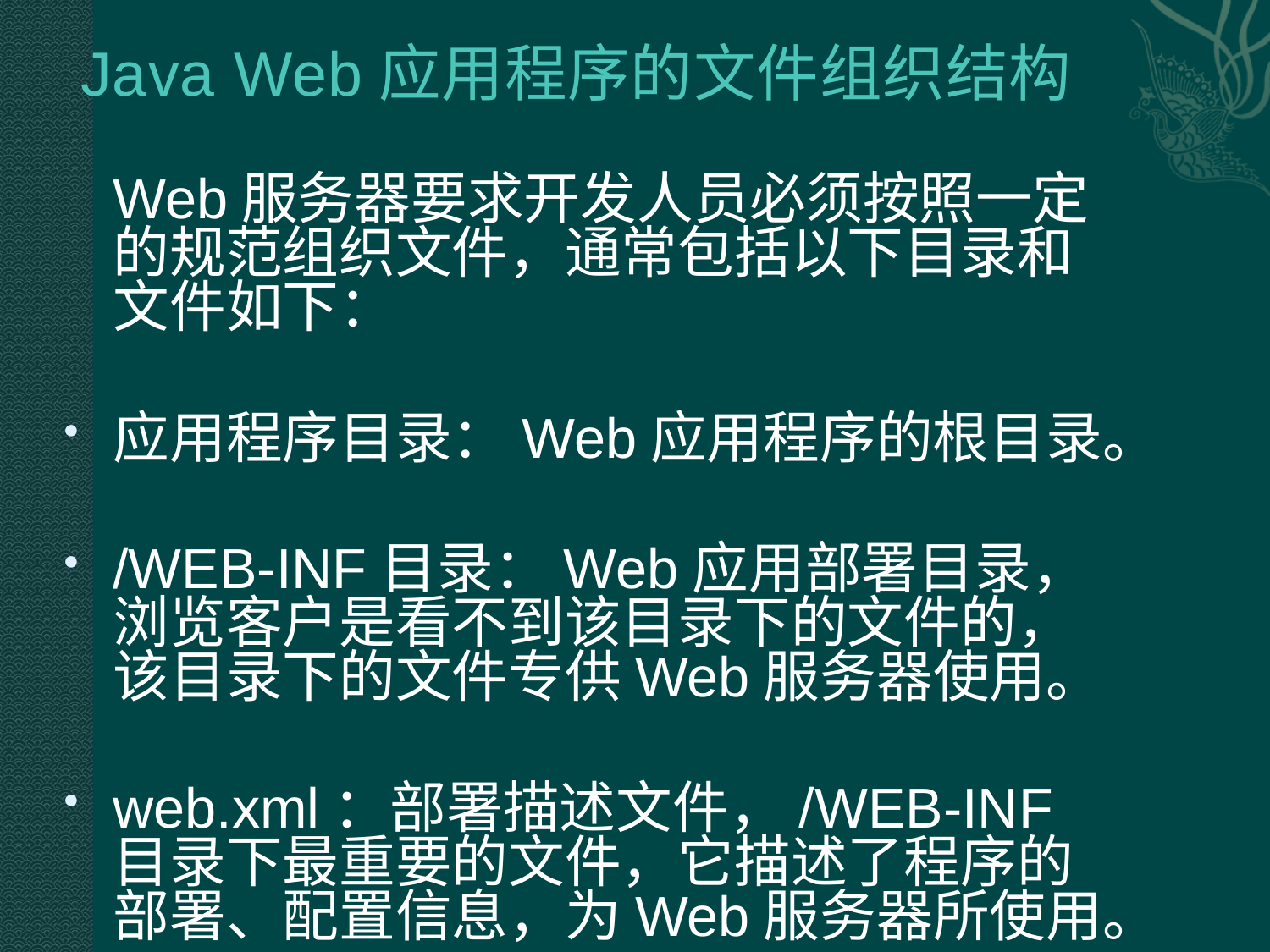

# Java Web应用程序的文件组织结构
	Web服务器要求开发人员必须按照一定的规范组织文件，通常包括以下目录和文件如下：

应用程序目录：Web应用程序的根目录。

/WEB-INF目录：Web应用部署目录，浏览客户是看不到该目录下的文件的，该目录下的文件专供Web服务器使用。

web.xml：部署描述文件，/WEB-INF目录下最重要的文件，它描述了程序的部署、配置信息，为Web服务器所使用。